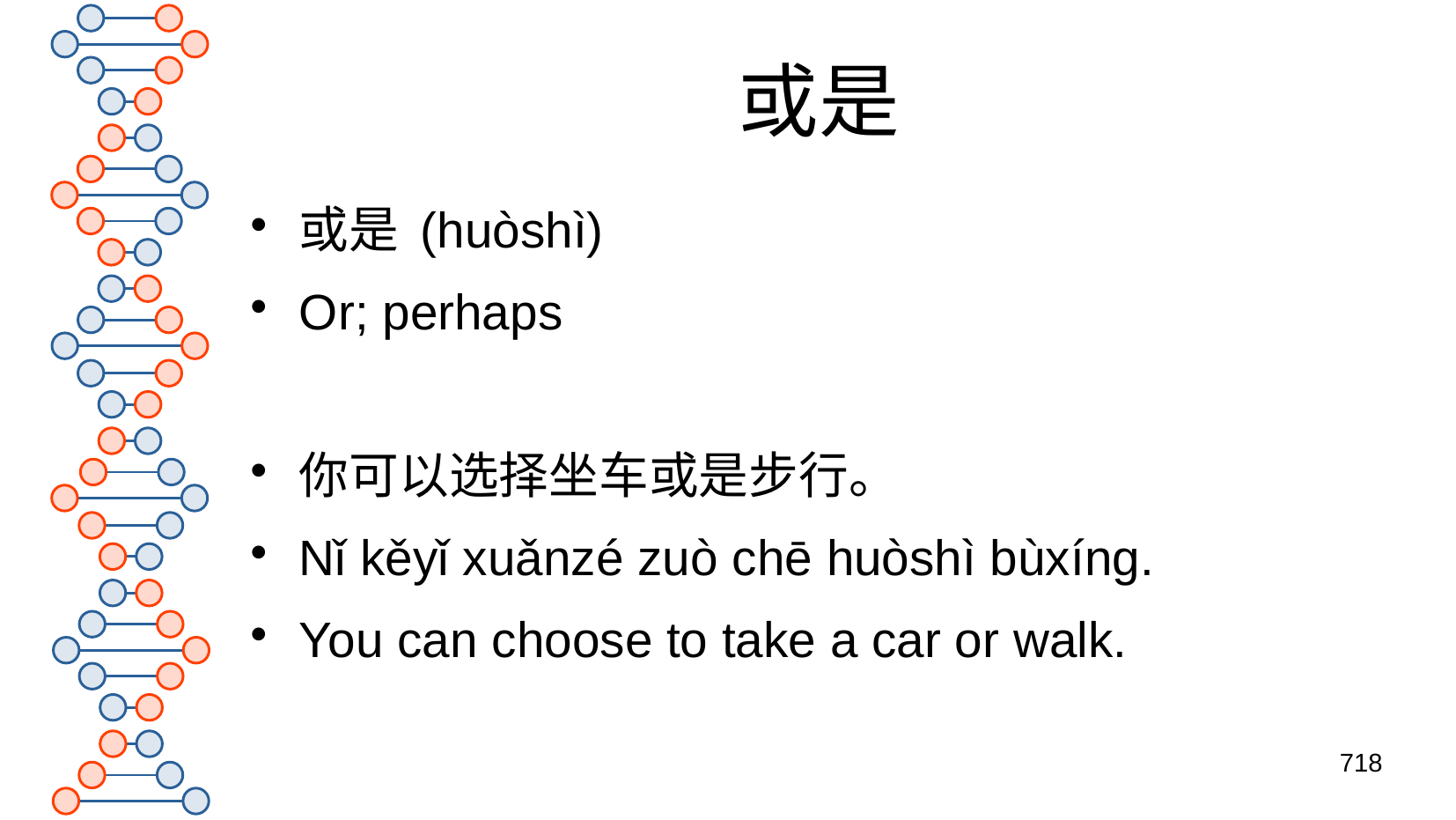

# 或是
或是 (huòshì)
Or; perhaps

你可以选择坐车或是步行。
Nǐ kěyǐ xuǎnzé zuò chē huòshì bùxíng.
You can choose to take a car or walk.

718